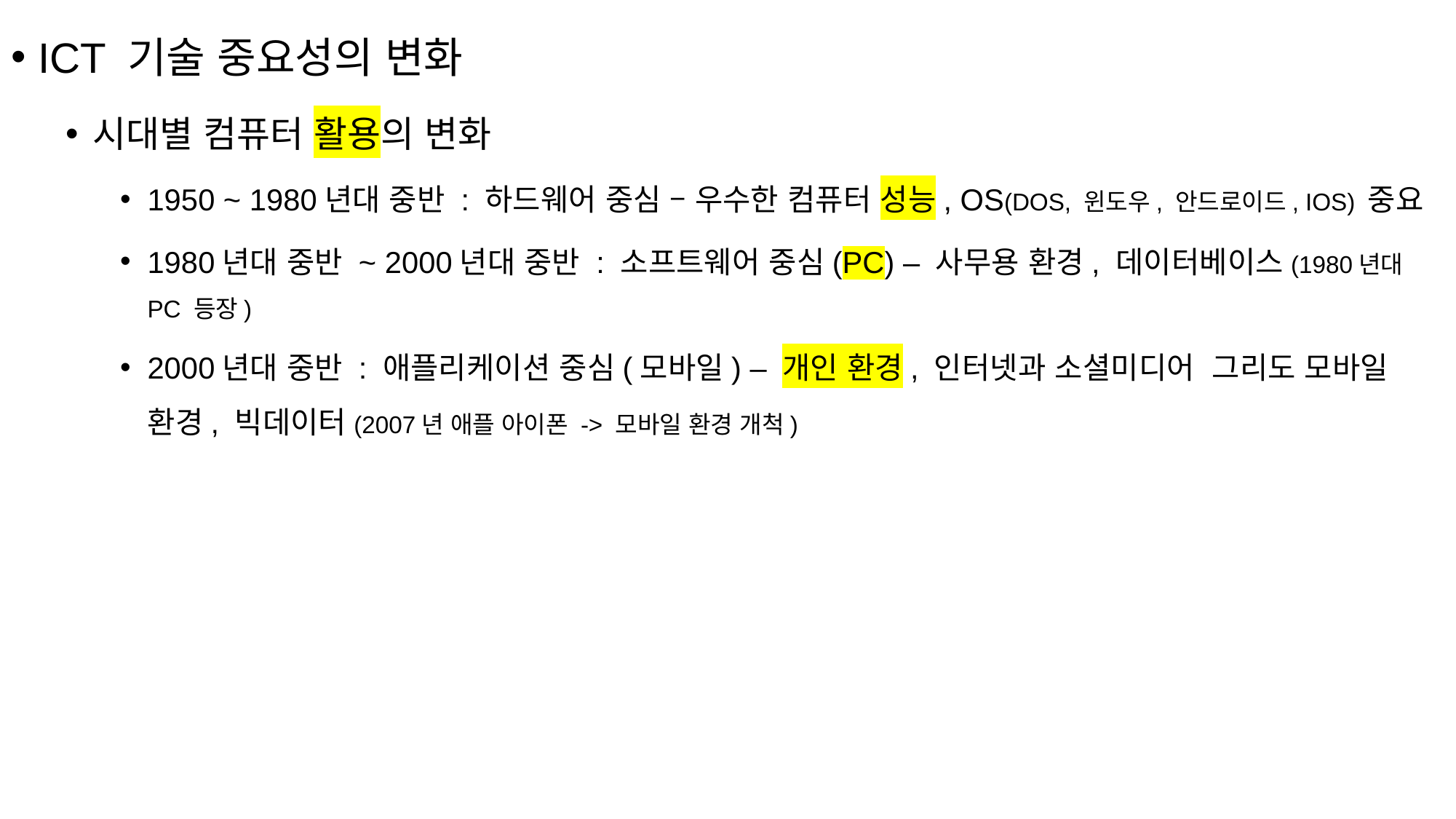

ICT 기술 중요성의 변화
시대별 컴퓨터 활용의 변화
1950 ~ 1980년대 중반 : 하드웨어 중심 – 우수한 컴퓨터 성능, OS(DOS, 윈도우, 안드로이드, IOS) 중요
1980년대 중반 ~ 2000년대 중반 : 소프트웨어 중심(PC) – 사무용 환경, 데이터베이스(1980년대 PC 등장)
2000년대 중반 : 애플리케이션 중심(모바일) – 개인 환경, 인터넷과 소셜미디어  그리도 모바일 환경, 빅데이터(2007년 애플 아이폰 -> 모바일 환경 개척)